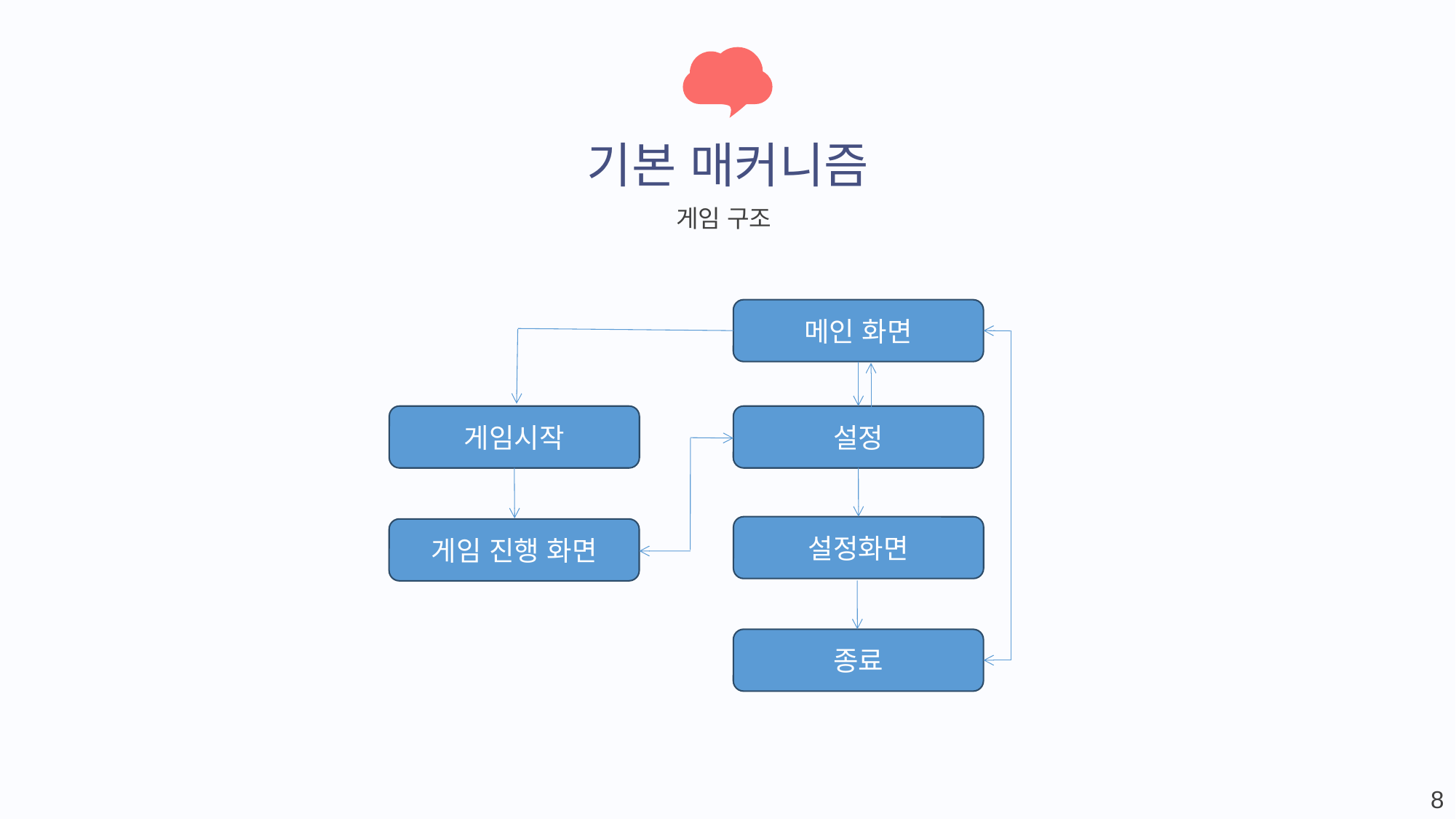

기본.
기본 매커니즘
게임 구조
메인 화면
게임시작
설정
설정화면
게임 진행 화면
종료
8